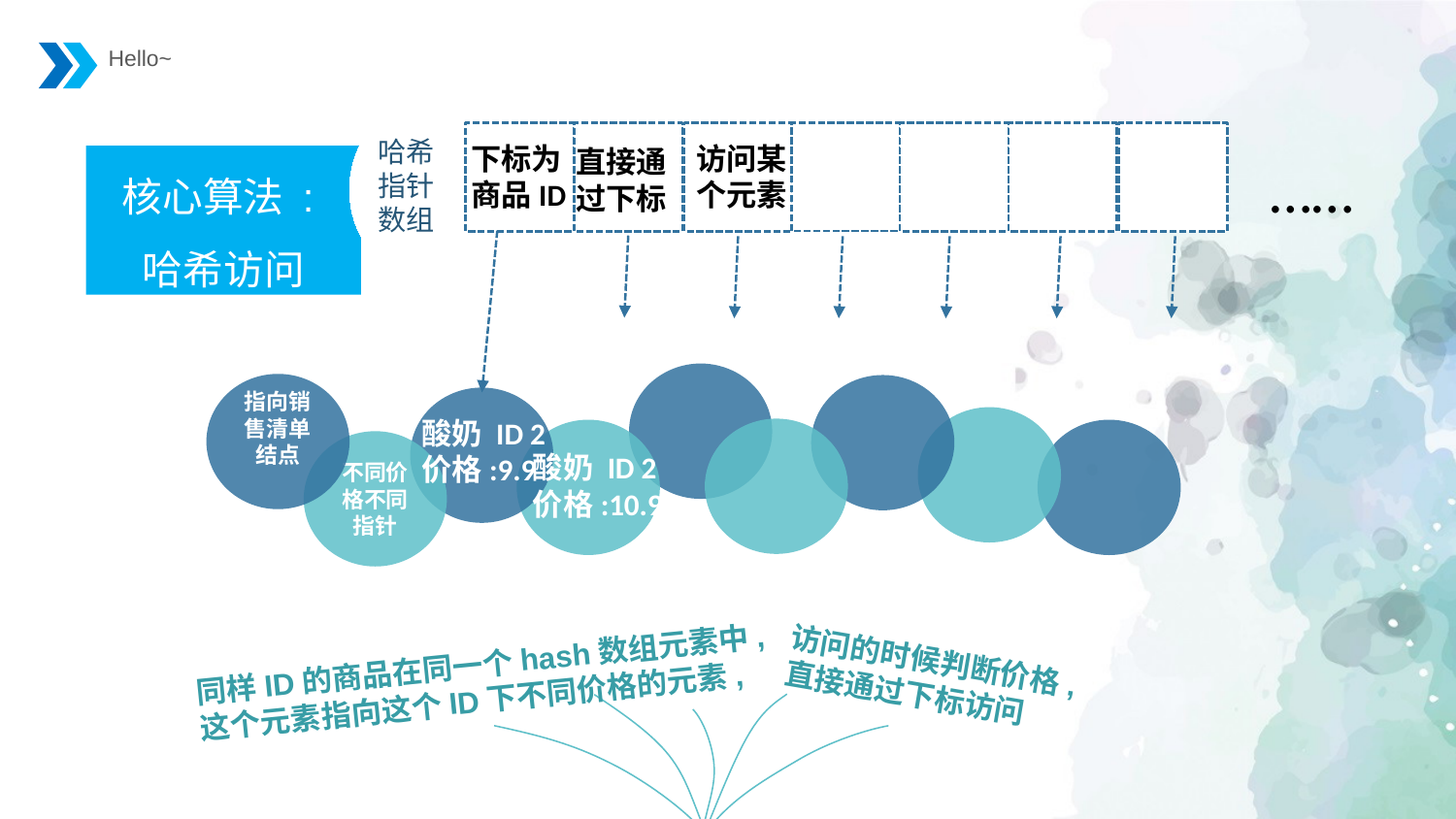

哈希指针数组

下标为商品ID
访问某个元素
直接通过下标
核心算法 :
哈希访问
……

指向销售清单结点

不同价格不同指针

酸奶 ID 2 价格:9.9
酸奶 ID 2 价格:10.9

同样ID的商品在同一个hash数组元素中, 这个元素指向这个ID下不同价格的元素,
访问的时候判断价格, 直接通过下标访问